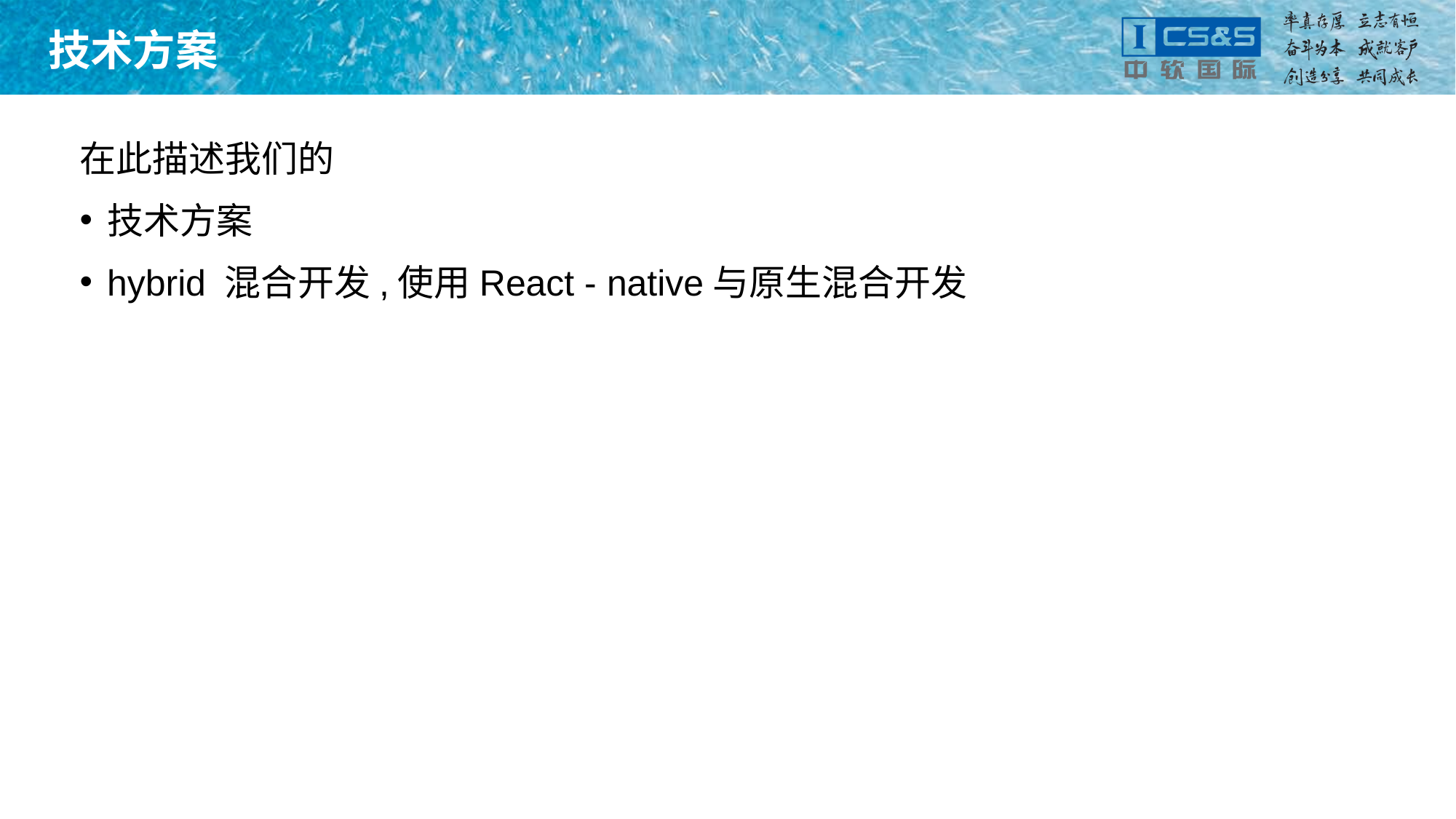

# 技术方案
在此描述我们的
技术方案
hybrid 混合开发,使用React - native与原生混合开发
5